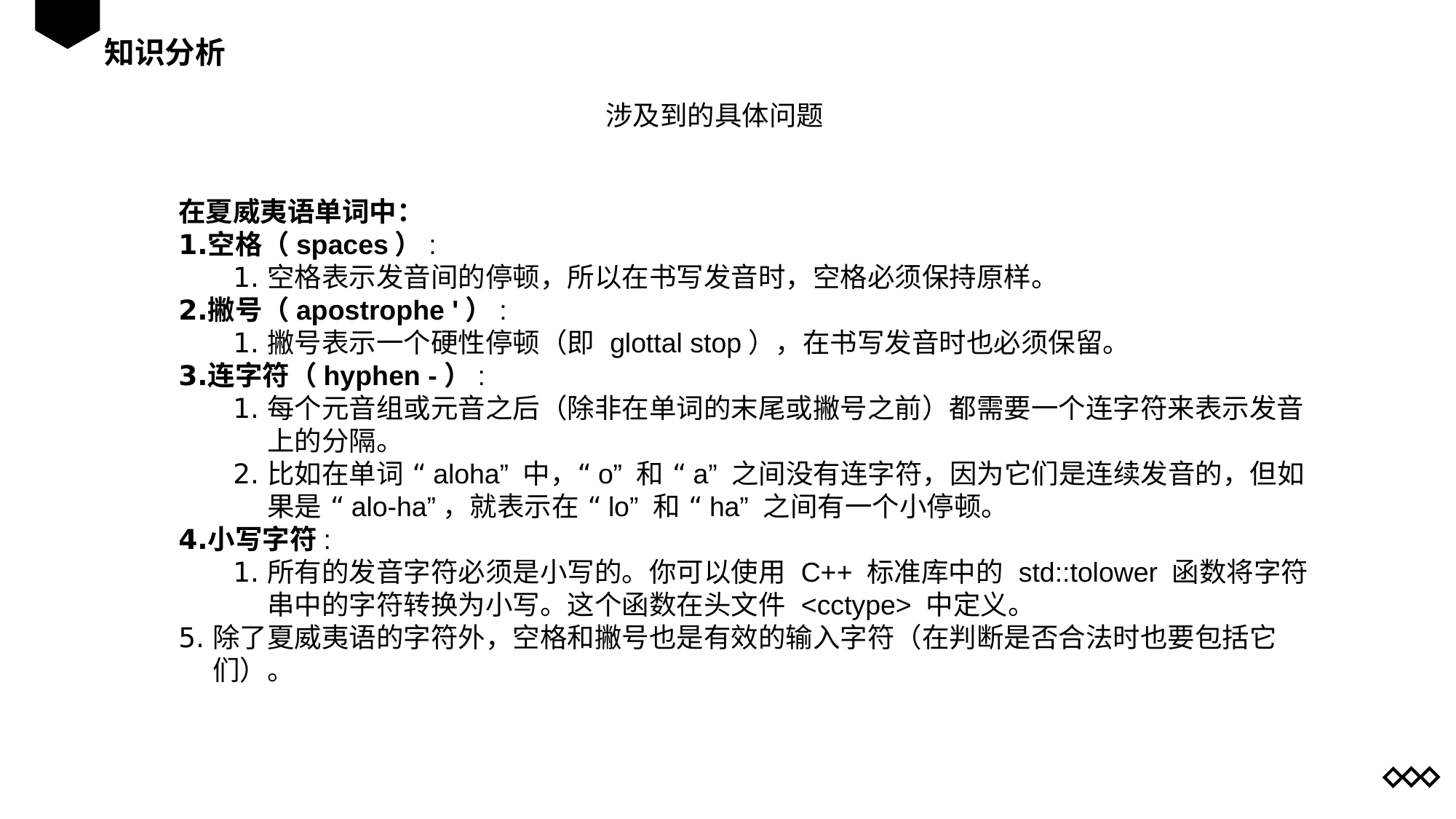

知识分析
涉及到的具体问题
在夏威夷语单词中：
空格（spaces）:
空格表示发音间的停顿，所以在书写发音时，空格必须保持原样。
撇号（apostrophe '）:
撇号表示一个硬性停顿（即 glottal stop），在书写发音时也必须保留。
连字符（hyphen -）:
每个元音组或元音之后（除非在单词的末尾或撇号之前）都需要一个连字符来表示发音上的分隔。
比如在单词 “aloha” 中，“o” 和 “a” 之间没有连字符，因为它们是连续发音的，但如果是 “alo-ha”，就表示在 “lo” 和 “ha” 之间有一个小停顿。
小写字符:
所有的发音字符必须是小写的。你可以使用 C++ 标准库中的 std::tolower 函数将字符串中的字符转换为小写。这个函数在头文件 <cctype> 中定义。
除了夏威夷语的字符外，空格和撇号也是有效的输入字符（在判断是否合法时也要包括它们）。